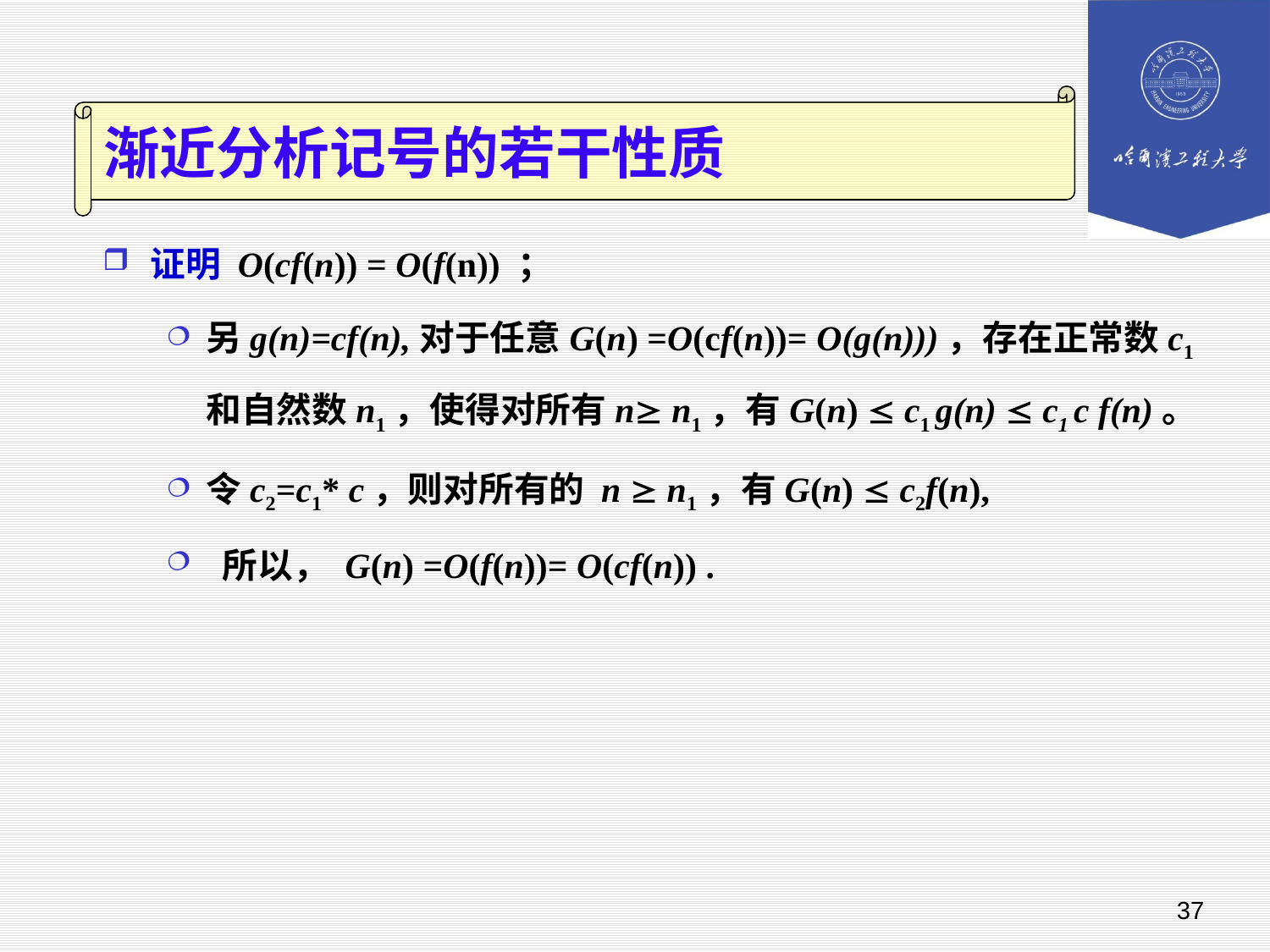

渐近分析记号的若干性质
证明 O(cf(n)) = O(f(n)) ；
另g(n)=cf(n),对于任意G(n) =O(cf(n))= O(g(n)))，存在正常数c1和自然数n1，使得对所有n≥ n1，有G(n) ≤ c1 g(n) ≤ c1 c f(n)。
令c2=c1* c，则对所有的 n ≥ n1，有G(n) ≤ c2f(n),
 所以， G(n) =O(f(n))= O(cf(n)) .
37